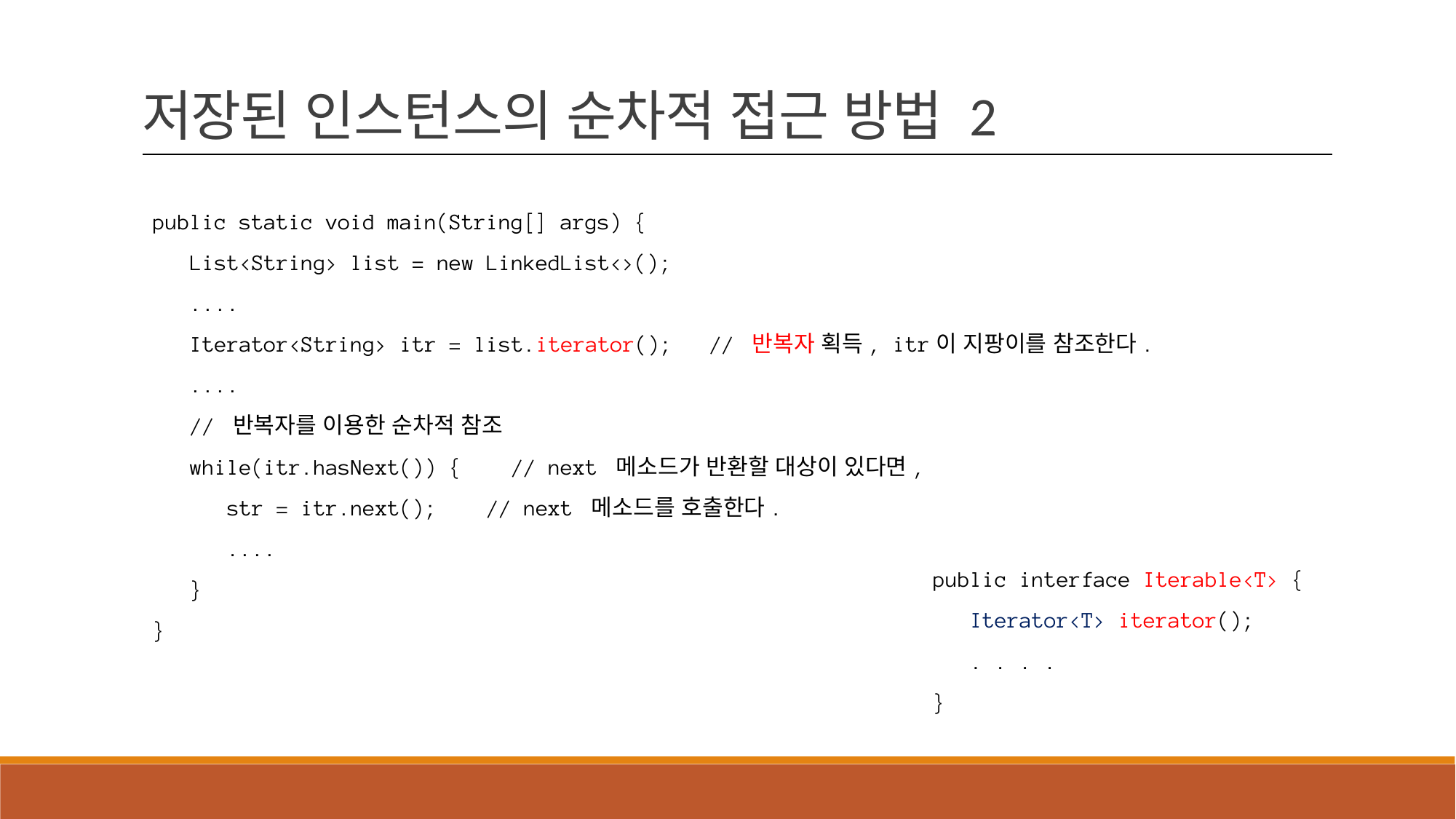

저장된 인스턴스의 순차적 접근 방법 2
public static void main(String[] args) {
   List<String> list = new LinkedList<>();
   ....
   Iterator<String> itr = list.iterator();   // 반복자 획득, itr이 지팡이를 참조한다.
   ....
   // 반복자를 이용한 순차적 참조
   while(itr.hasNext()) {    // next 메소드가 반환할 대상이 있다면,
      str = itr.next();    // next 메소드를 호출한다.
      ....
   }
}
public interface Iterable<T> {
   Iterator<T> iterator();
   . . . .
}